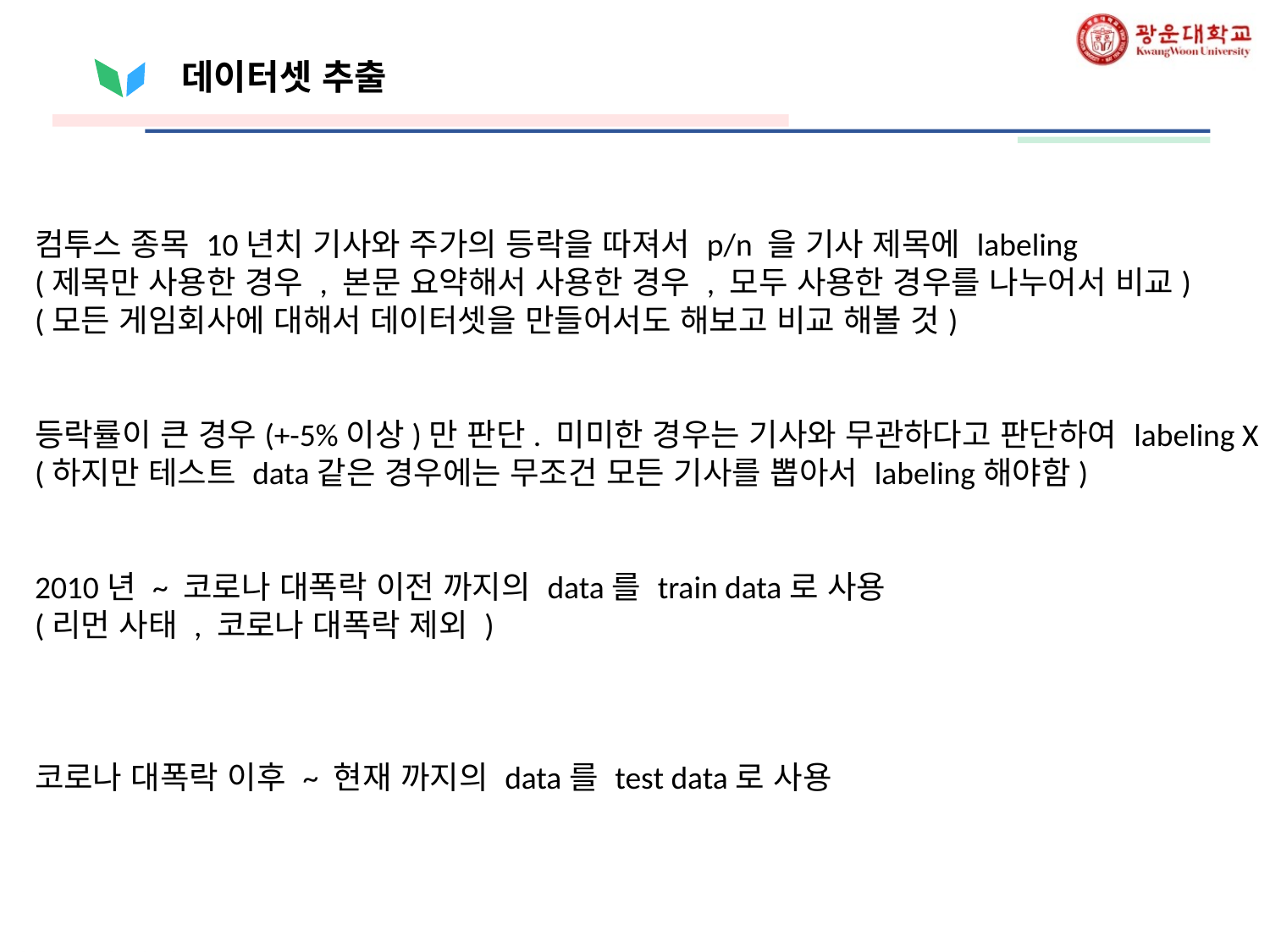

# 데이터셋 추출
컴투스 종목 10년치 기사와 주가의 등락을 따져서 p/n 을 기사 제목에 labeling
(제목만 사용한 경우 , 본문 요약해서 사용한 경우 , 모두 사용한 경우를 나누어서 비교)
(모든 게임회사에 대해서 데이터셋을 만들어서도 해보고 비교 해볼 것)

등락률이 큰 경우(+-5%이상)만 판단. 미미한 경우는 기사와 무관하다고 판단하여 labeling X
(하지만 테스트 data같은 경우에는 무조건 모든 기사를 뽑아서 labeling해야함)

2010년 ~ 코로나 대폭락 이전 까지의 data를 train data로 사용
(리먼 사태 , 코로나 대폭락 제외 )

코로나 대폭락 이후 ~ 현재 까지의 data를 test data로 사용